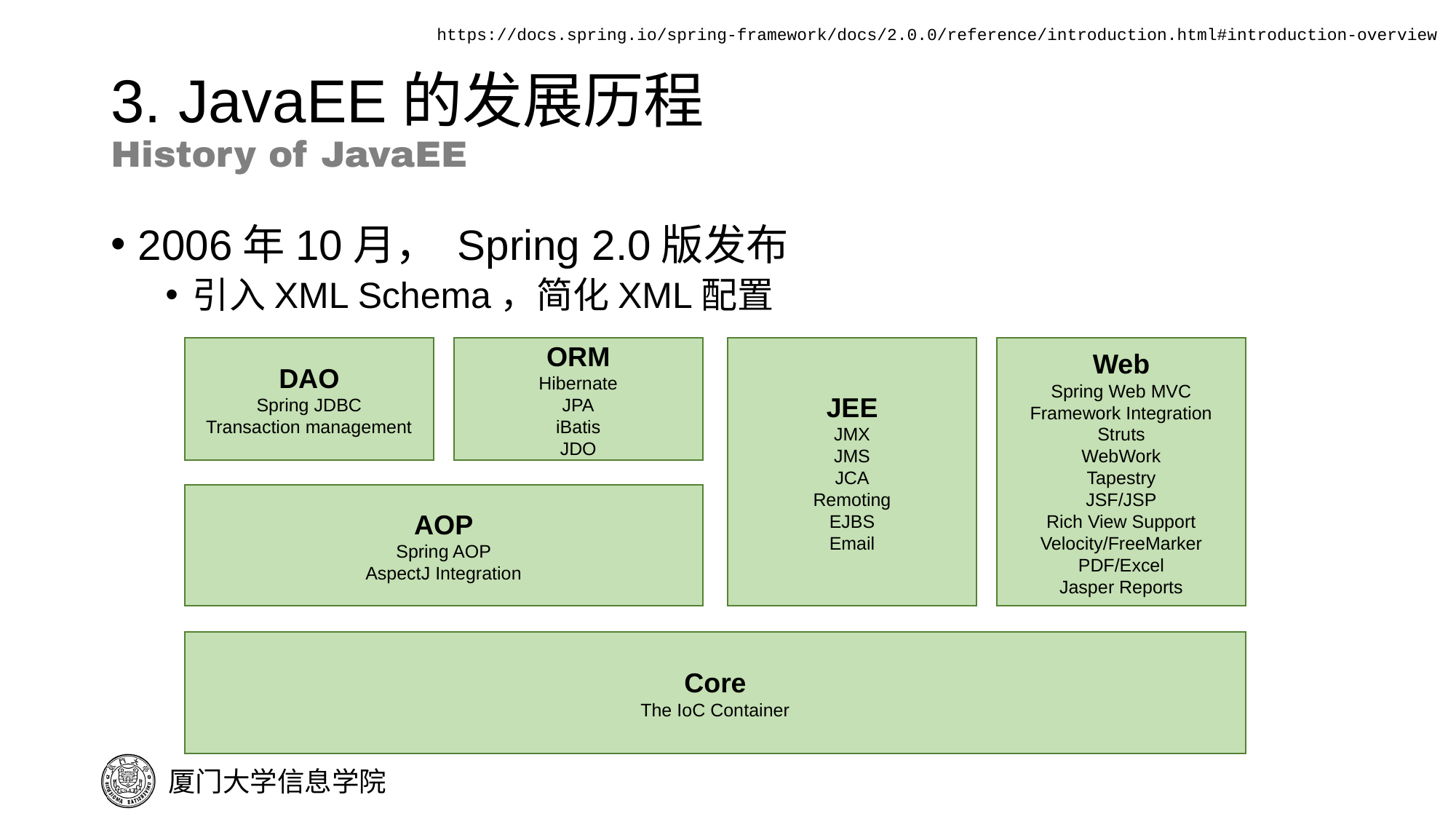

https://docs.spring.io/spring-framework/docs/2.0.0/reference/introduction.html#introduction-overview
# 3. JavaEE的发展历程 History of JavaEE
2006年10月， Spring 2.0版发布
引入XML Schema，简化XML配置
DAO
Spring JDBC
Transaction management
ORM
Hibernate
JPA
iBatis
JDO
JEE
JMX
JMS
JCA
Remoting
EJBS
Email
Web
Spring Web MVC
Framework Integration
Struts
WebWork
Tapestry
JSF/JSP
Rich View Support
Velocity/FreeMarker
PDF/Excel
Jasper Reports
AOP
Spring AOP
AspectJ Integration
Core
The IoC Container